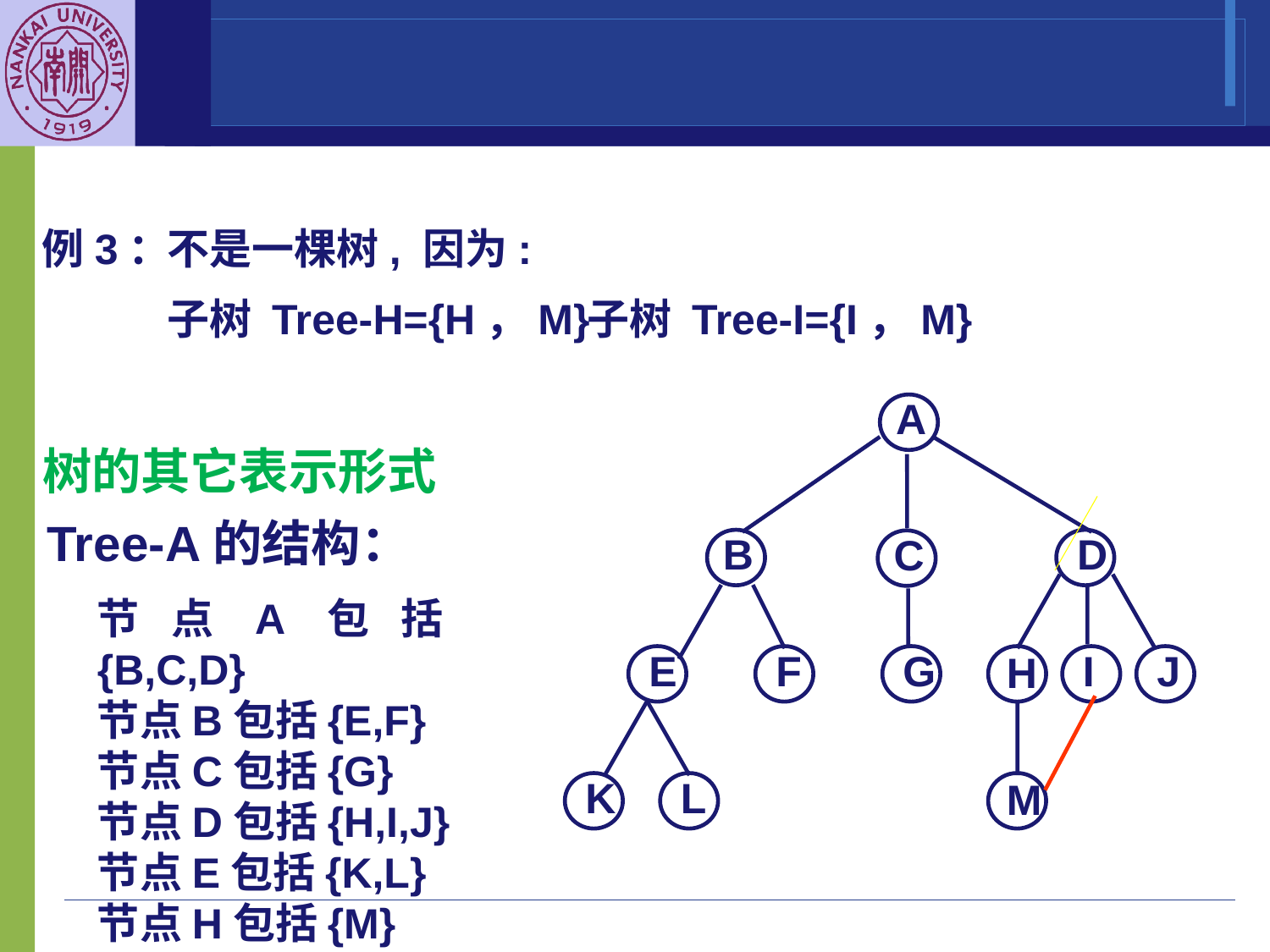

例3：
不是一棵树, 因为:
子树 Tree-H={H，M}
子树 Tree-I={I，M}
A

B
D
C

E
F
G
I
J
H

K
L
M

树的其它表示形式

Tree-A的结构：
节点A包括{B,C,D}
节点B包括{E,F}
节点C包括{G}
节点D包括{H,I,J}
节点E包括{K,L}
节点H包括{M}

9